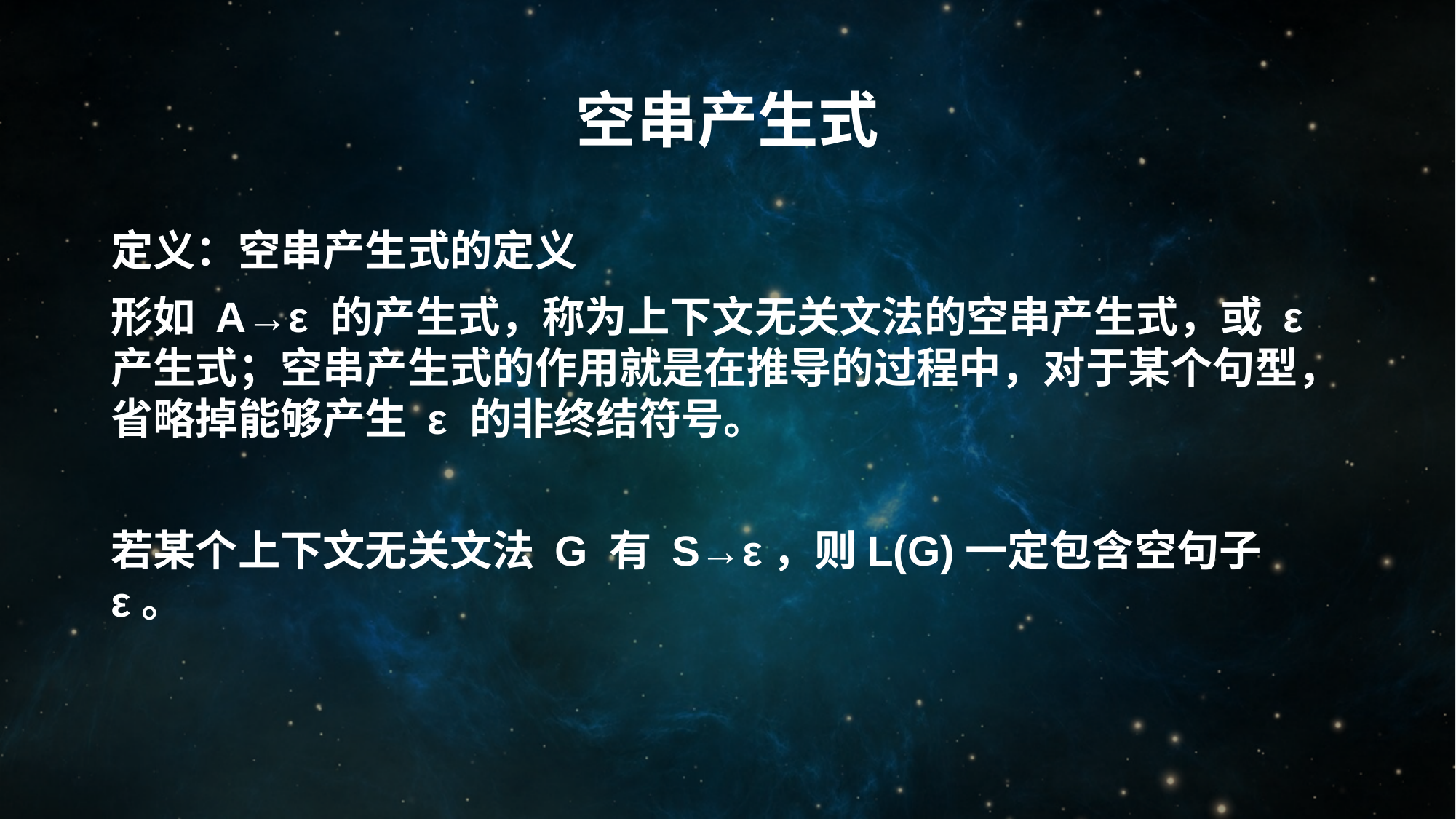

# 空串产生式
定义：空串产生式的定义
形如 A→ε 的产生式，称为上下文无关文法的空串产生式，或 ε 产生式；空串产生式的作用就是在推导的过程中，对于某个句型，省略掉能够产生 ε 的非终结符号。

若某个上下文无关文法 G 有 S→ε，则L(G)一定包含空句子ε。